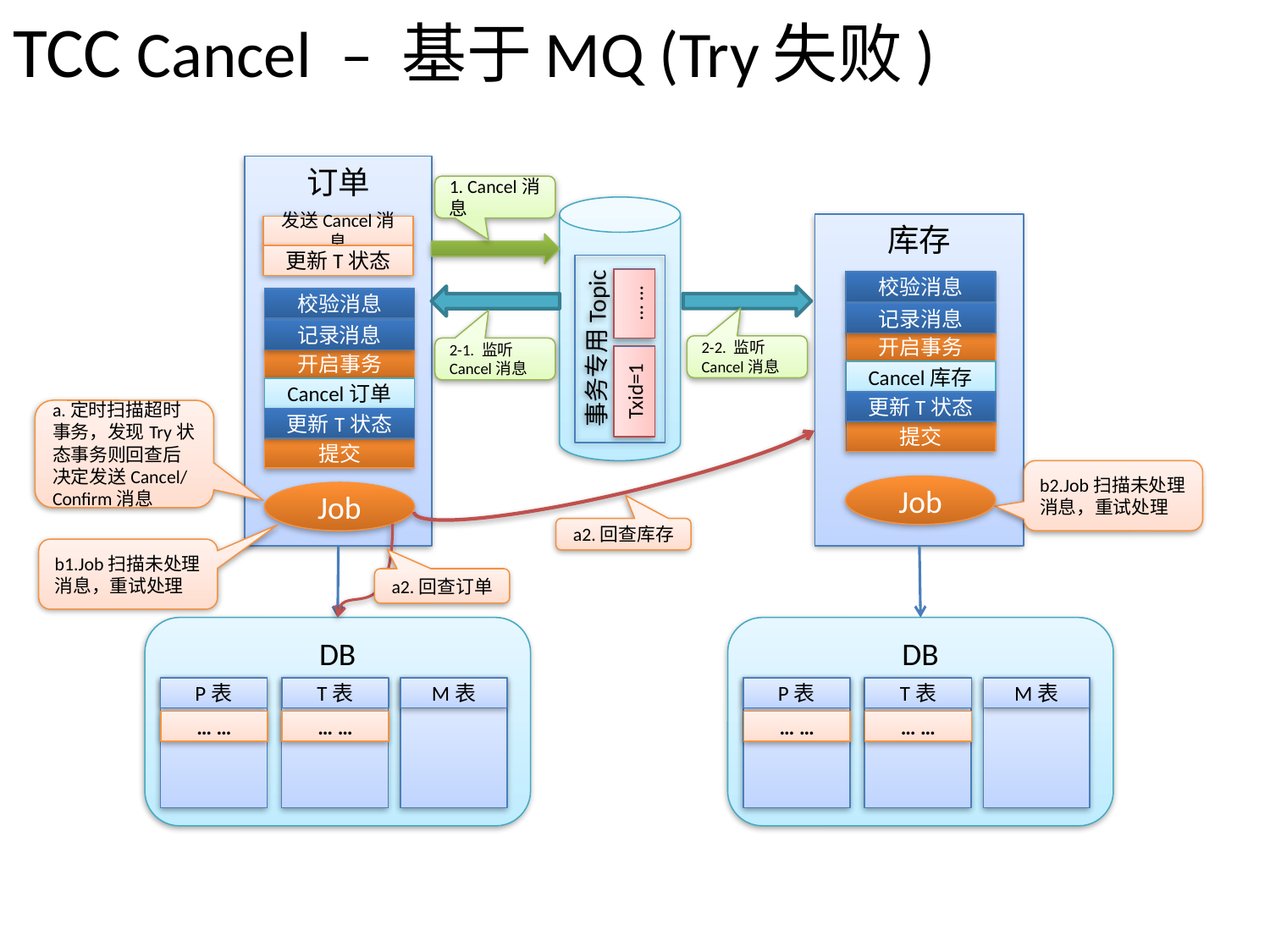

TCC Cancel  – 基于MQ (Try失败)
订单
1. Cancel消息

库存
发送Cancel消息

更新T状态
校验消息
… …

校验消息
记录消息
事务专用Topic
记录消息
开启事务
2-2. 监听Cancel消息
2-1. 监听Cancel消息
开启事务
Cancel库存
Txid=1
Cancel订单
更新T状态
a.定时扫描超时事务，发现Try状态事务则回查后决定发送Cancel/
Confirm消息
更新T状态
提交

提交
b2.Job扫描未处理消息，重试处理
Job
Job
a2.回查库存
b1.Job扫描未处理消息，重试处理
a2.回查订单
DB

P表

T表

M表
… …
… …
DB

P表

T表

M表
… …
… …